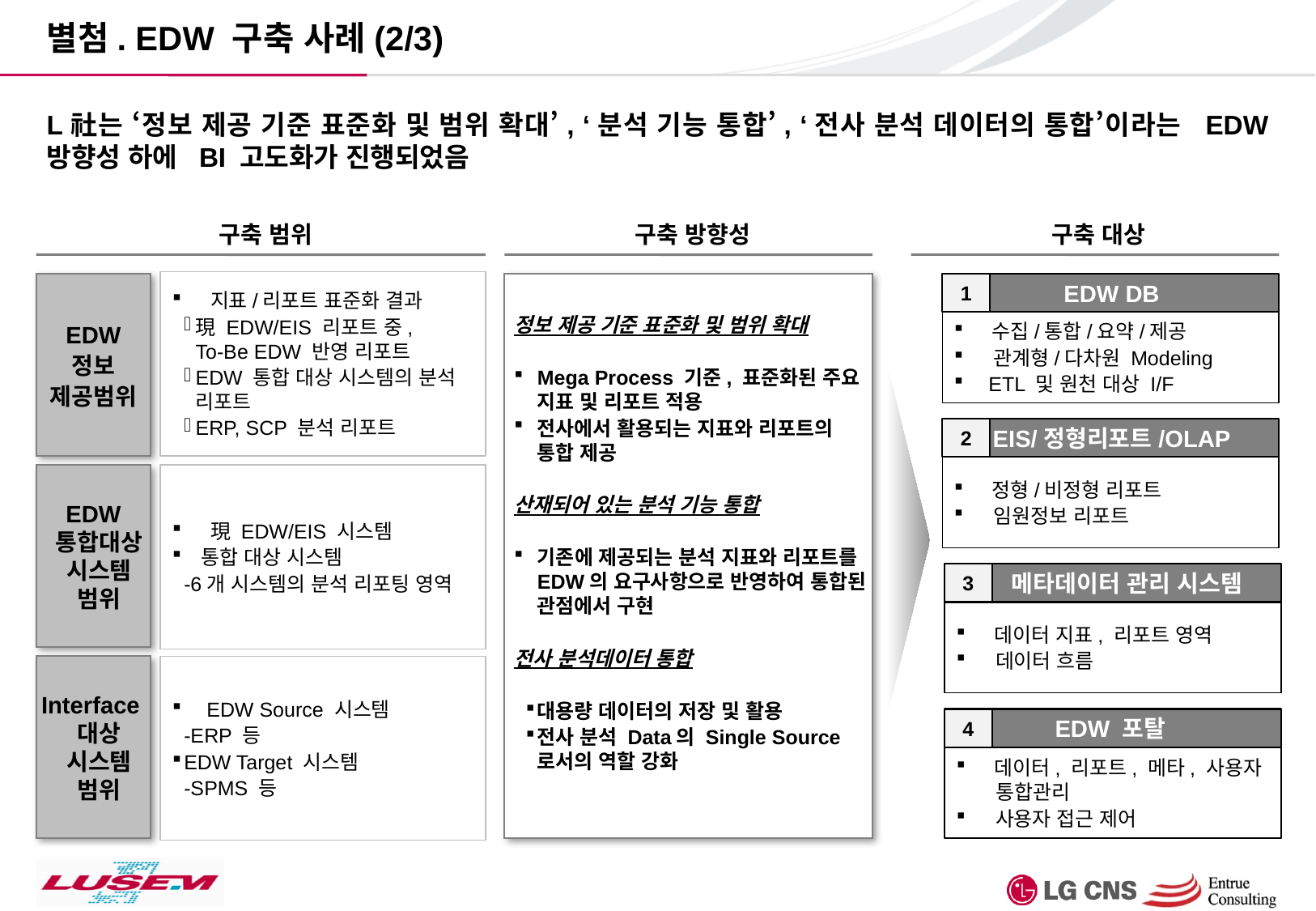

별첨. EDW 구축 사례(2/3)
L社는 ‘정보 제공 기준 표준화 및 범위 확대’, ‘분석 기능 통합’, ‘전사 분석 데이터의 통합’이라는  EDW 방향성 하에  BI 고도화가 진행되었음
구축 방향성

구축 대상

구축 범위

 지표/리포트 표준화 결과
現 EDW/EIS 리포트 중,
To-Be EDW 반영 리포트
EDW 통합 대상 시스템의 분석 리포트
ERP, SCP 분석 리포트
정보 제공 기준 표준화 및 범위 확대

Mega Process 기준, 표준화된 주요 지표 및 리포트 적용
전사에서 활용되는 지표와 리포트의 통합 제공

산재되어 있는 분석 기능 통합

기존에 제공되는 분석 지표와 리포트를  EDW의 요구사항으로 반영하여 통합된 관점에서 구현

전사 분석데이터 통합

대용량 데이터의 저장 및 활용
전사 분석 Data의 Single Source로서의 역할 강화

EDW
정보
제공범위
EDW 통합대상 시스템 범위
Interface대상 시스템 범위
1
EDW DB
 수집/통합/요약/제공
 관계형/다차원 Modeling
 ETL 및 원천 대상 I/F

2
EIS/정형리포트/OLAP
 정형/비정형 리포트
 임원정보 리포트
 現 EDW/EIS 시스템
통합 대상 시스템
-6개 시스템의 분석 리포팅 영역
3
메타데이터 관리 시스템
 데이터 지표, 리포트 영역
 데이터 흐름
 EDW Source 시스템
-ERP 등
EDW Target 시스템
-SPMS 등
4
EDW 포탈
 데이터, 리포트, 메타, 사용자
  통합관리
 사용자 접근 제어